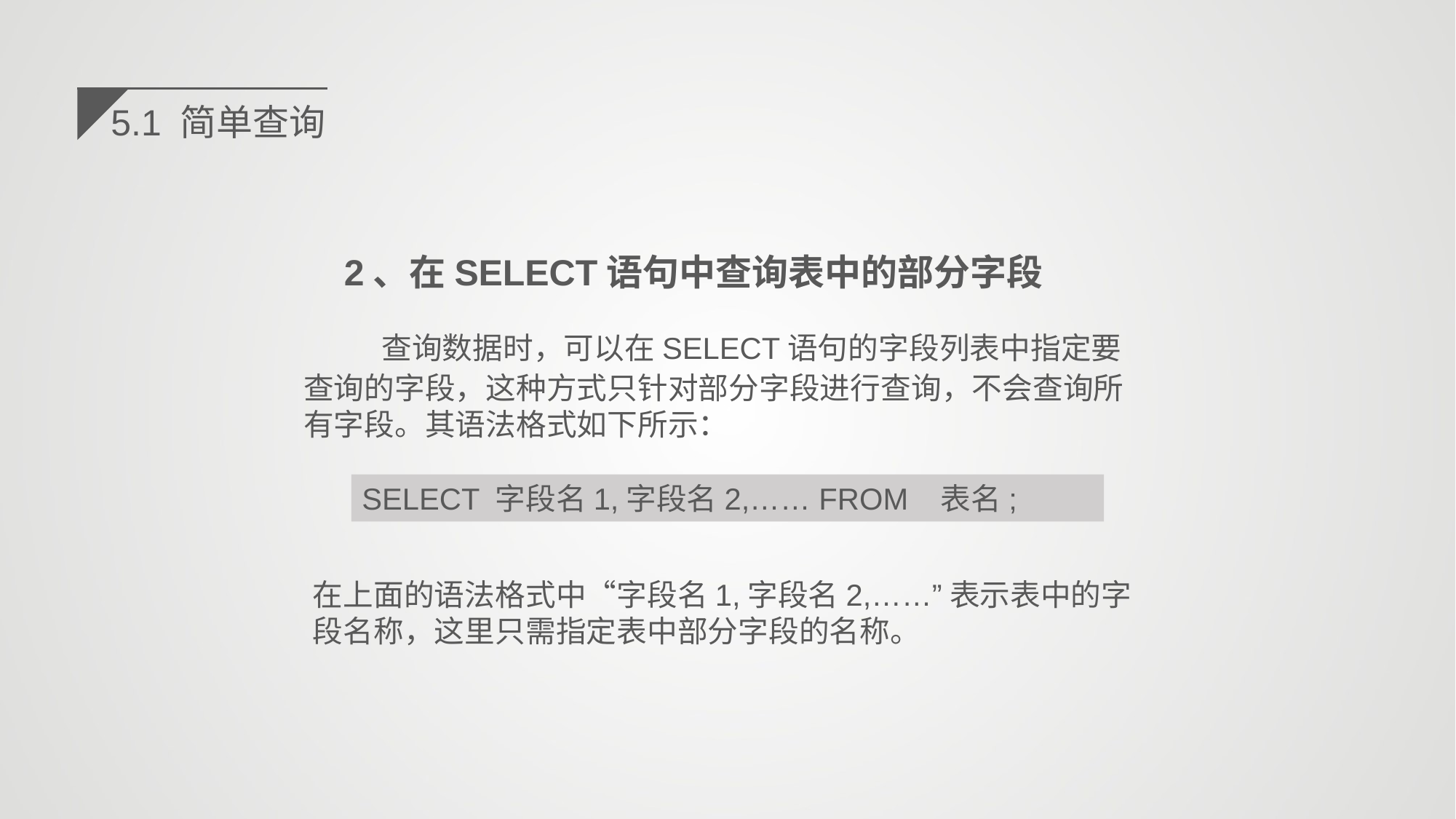

5.1 简单查询

    2、在SELECT语句中查询表中的部分字段
      查询数据时，可以在SELECT语句的字段列表中指定要查询的字段，这种方式只针对部分字段进行查询，不会查询所有字段。其语法格式如下所示：
SELECT 字段名1,字段名2,…… FROM   表名;
在上面的语法格式中“字段名1,字段名2,……”表示表中的字段名称，这里只需指定表中部分字段的名称。